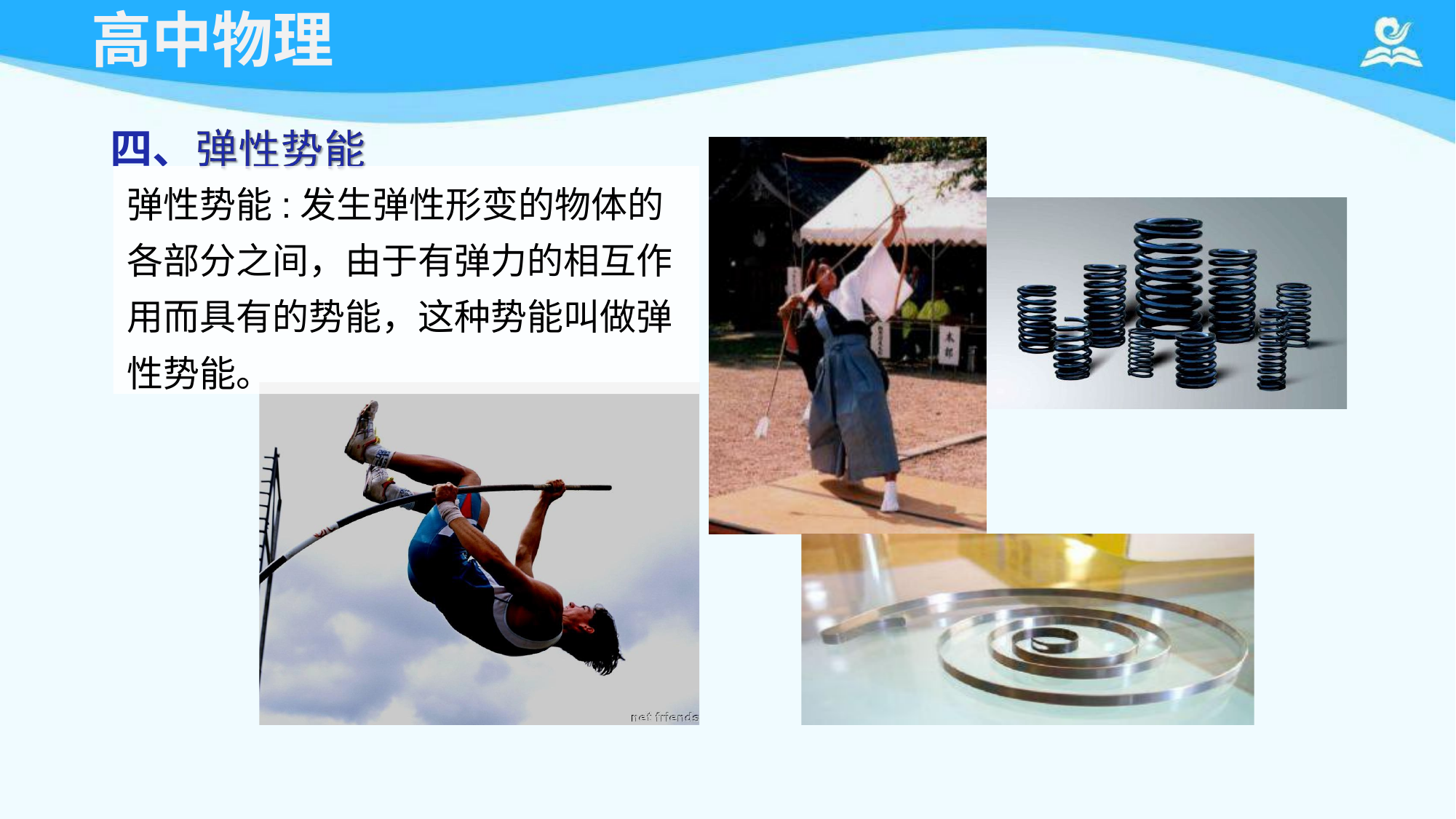

# 高中物理
四、

弹性势能:发生弹性形变的物体的 各部分之间，由于有弹力的相互作 用而具有的势能，这种势能叫做弹 性势能。